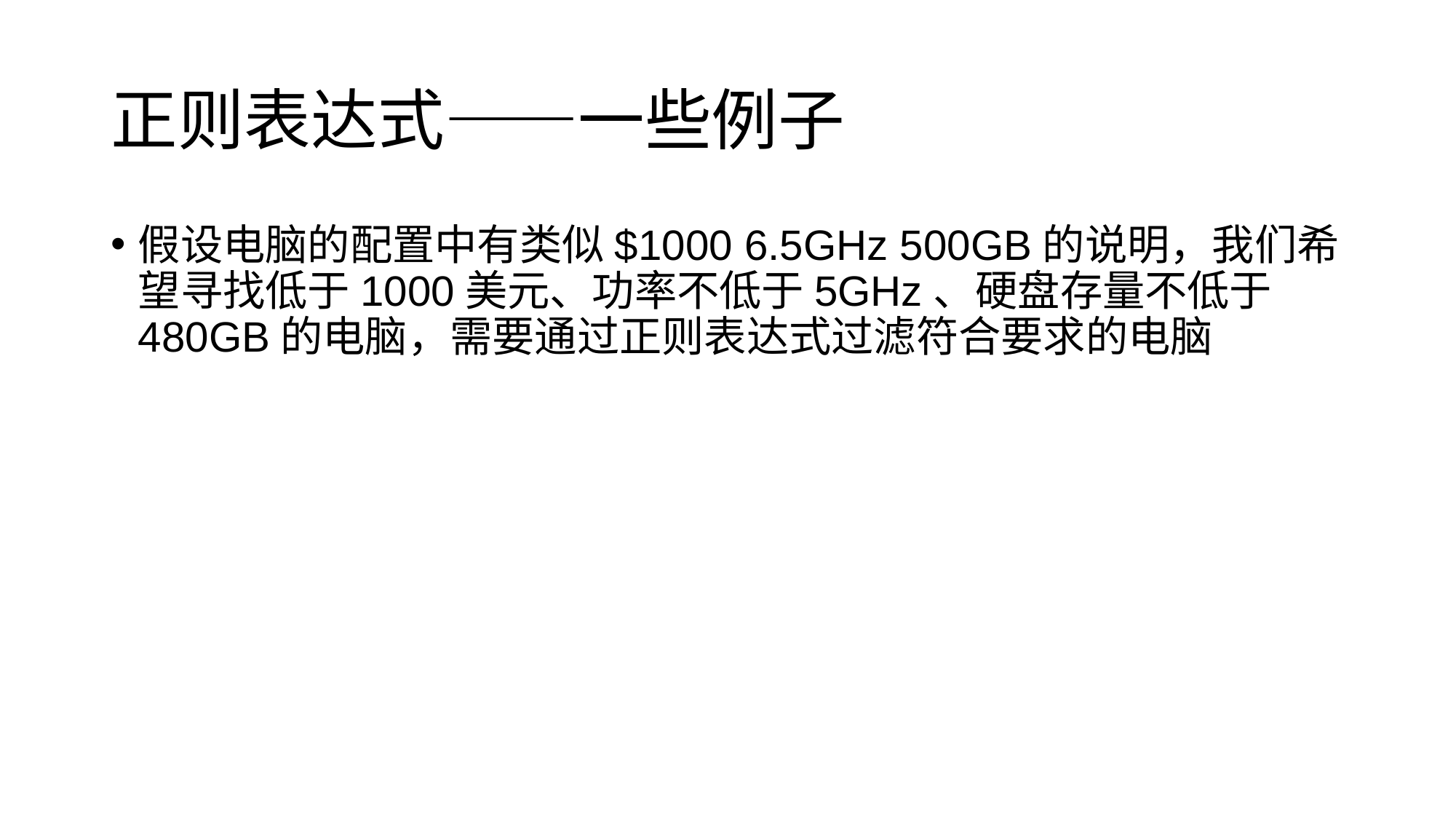

# 正则表达式——一些例子
假设电脑的配置中有类似$1000 6.5GHz 500GB的说明，我们希望寻找低于1000美元、功率不低于5GHz、硬盘存量不低于480GB的电脑，需要通过正则表达式过滤符合要求的电脑